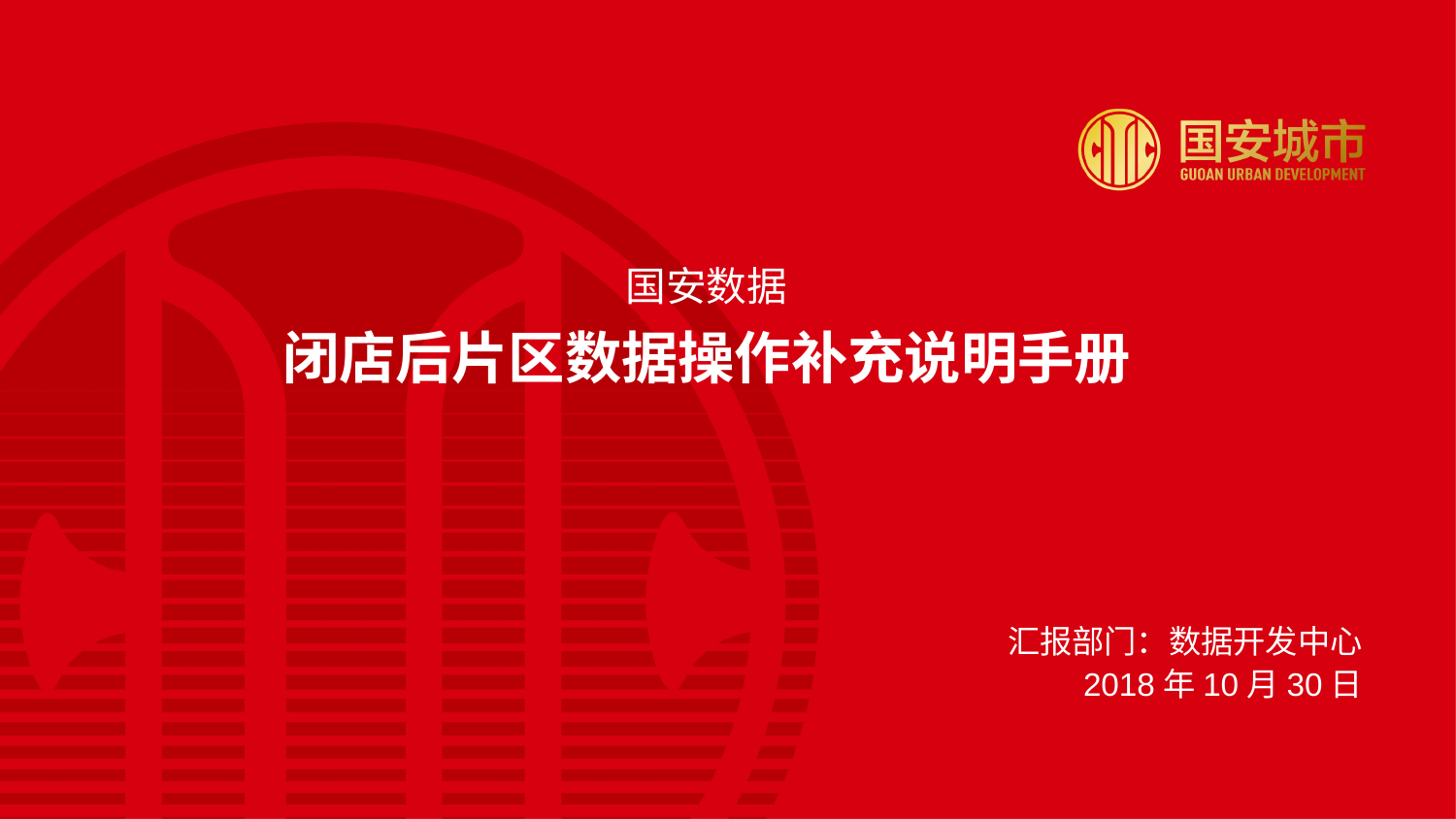

# 国安数据 闭店后片区数据操作补充说明手册
汇报部门：数据开发中心
2018年10月30日